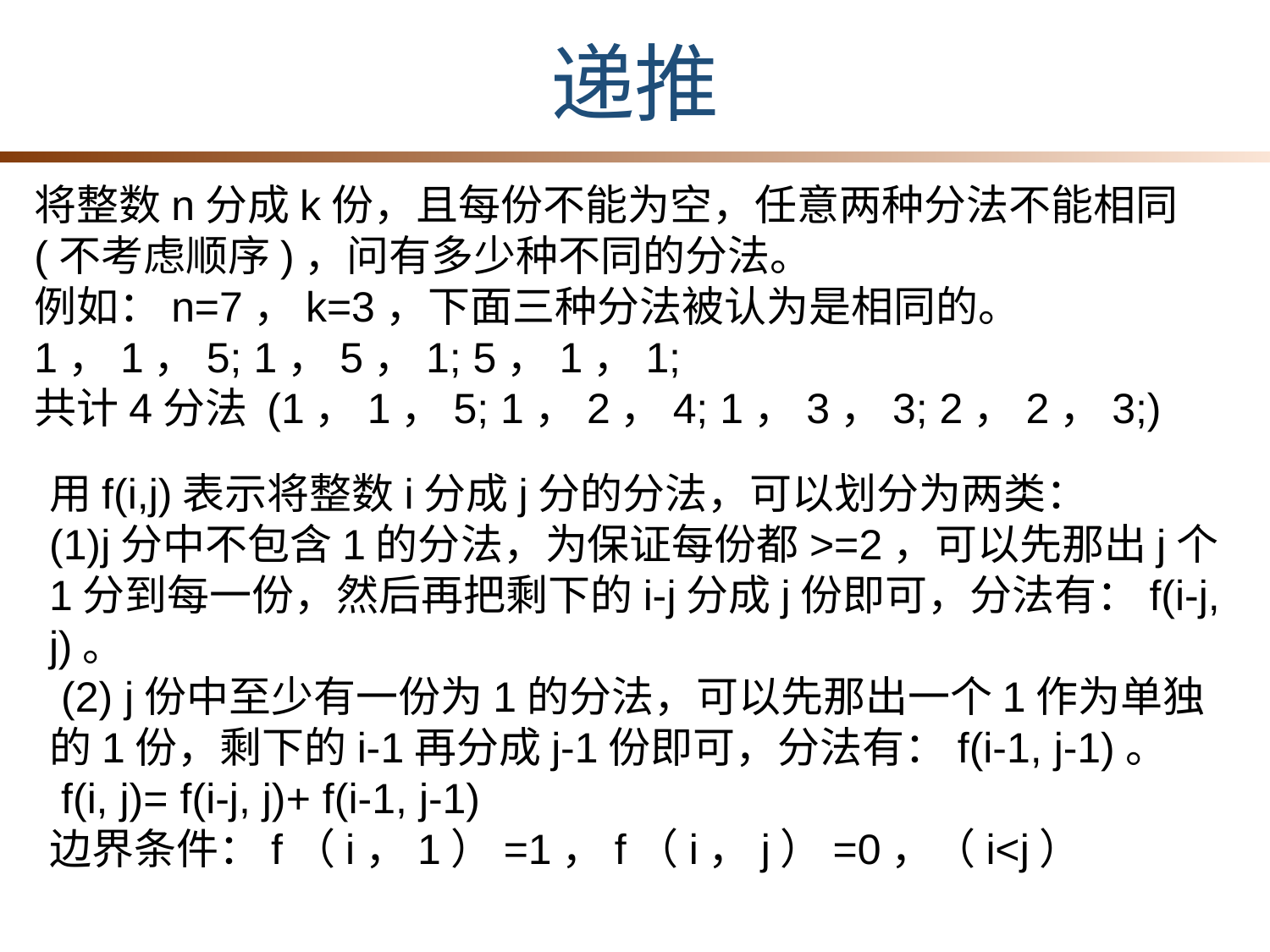

递推
将整数n分成k份，且每份不能为空，任意两种分法不能相同(不考虑顺序)，问有多少种不同的分法。
例如：n=7，k=3，下面三种分法被认为是相同的。
1，1，5; 1，5，1; 5，1，1;
共计4分法 (1，1，5; 1，2，4; 1，3，3; 2，2，3;)

用f(i,j)表示将整数i分成j分的分法，可以划分为两类：
(1)j分中不包含1的分法，为保证每份都>=2，可以先那出j个1分到每一份，然后再把剩下的i-j分成j份即可，分法有：f(i-j, j)。
 (2) j份中至少有一份为1的分法，可以先那出一个1作为单独的1份，剩下的i-1再分成j-1份即可，分法有：f(i-1, j-1)。
 f(i, j)= f(i-j, j)+ f(i-1, j-1)
边界条件：f（i，1）=1，f（i，j）=0，（i<j）